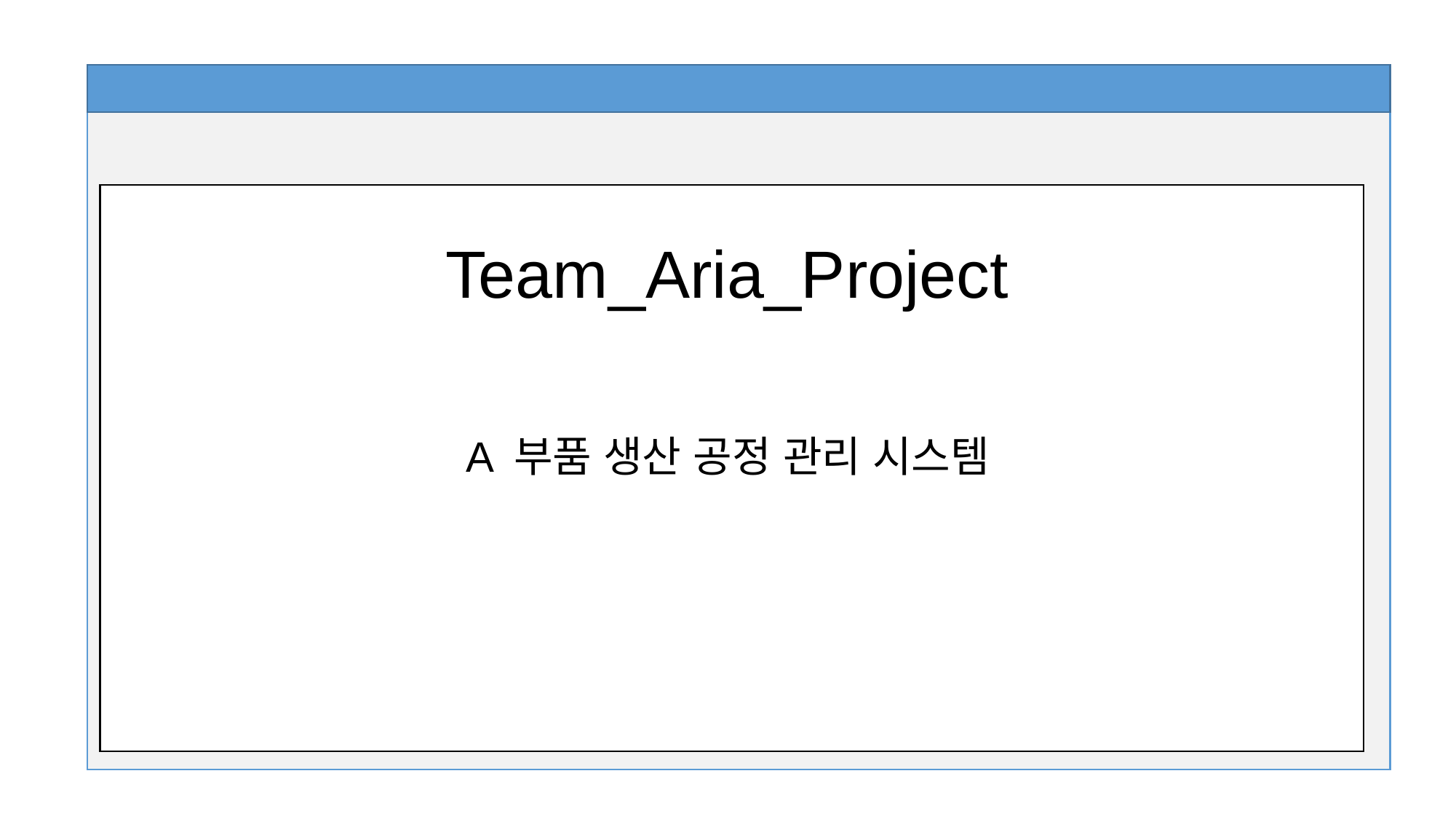

Team_Aria_Project
A 부품 생산 공정 관리 시스템